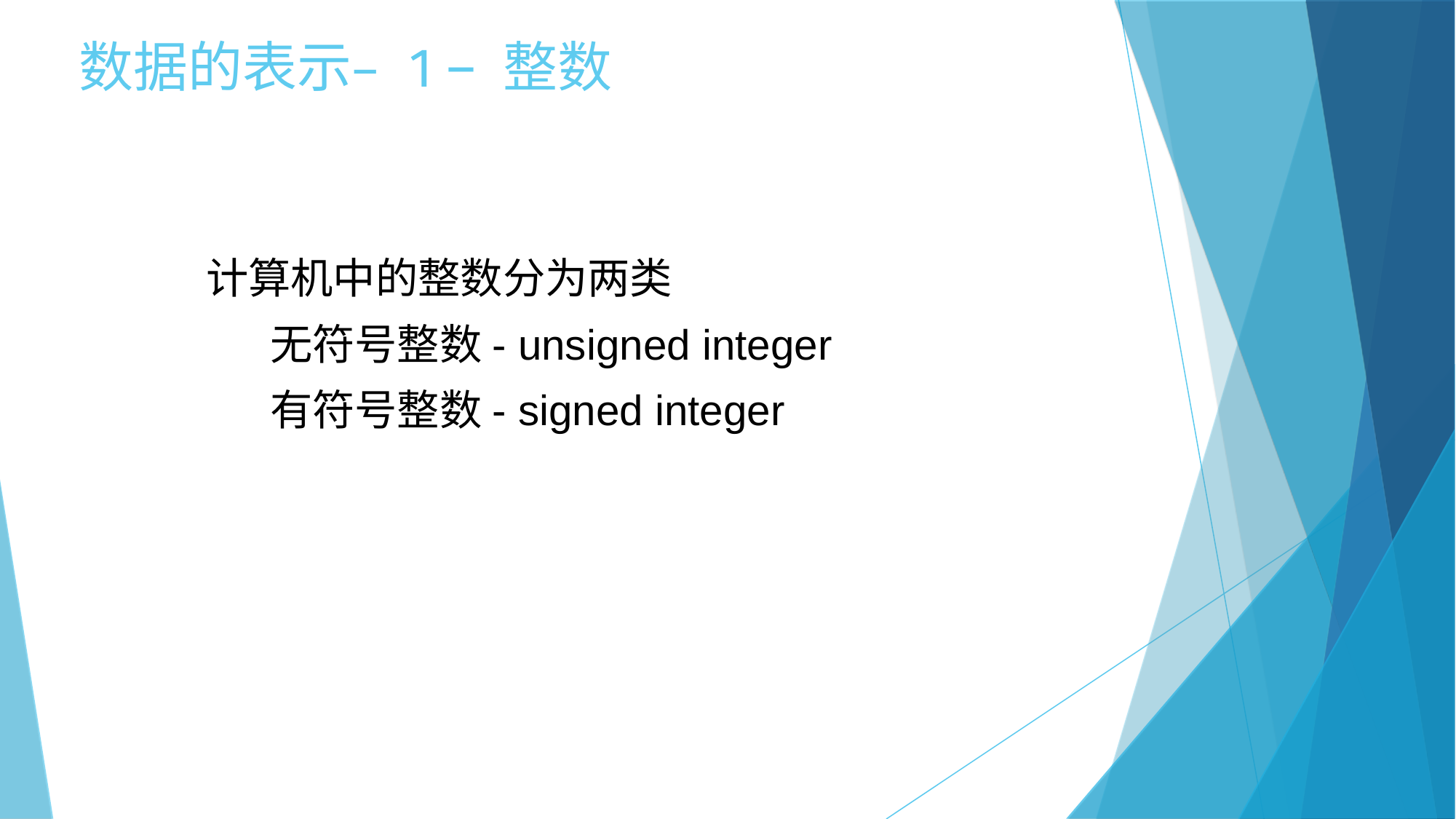

数据的表示– 1 – 整数
计算机中的整数分为两类
    无符号整数- unsigned integer
    有符号整数- signed integer